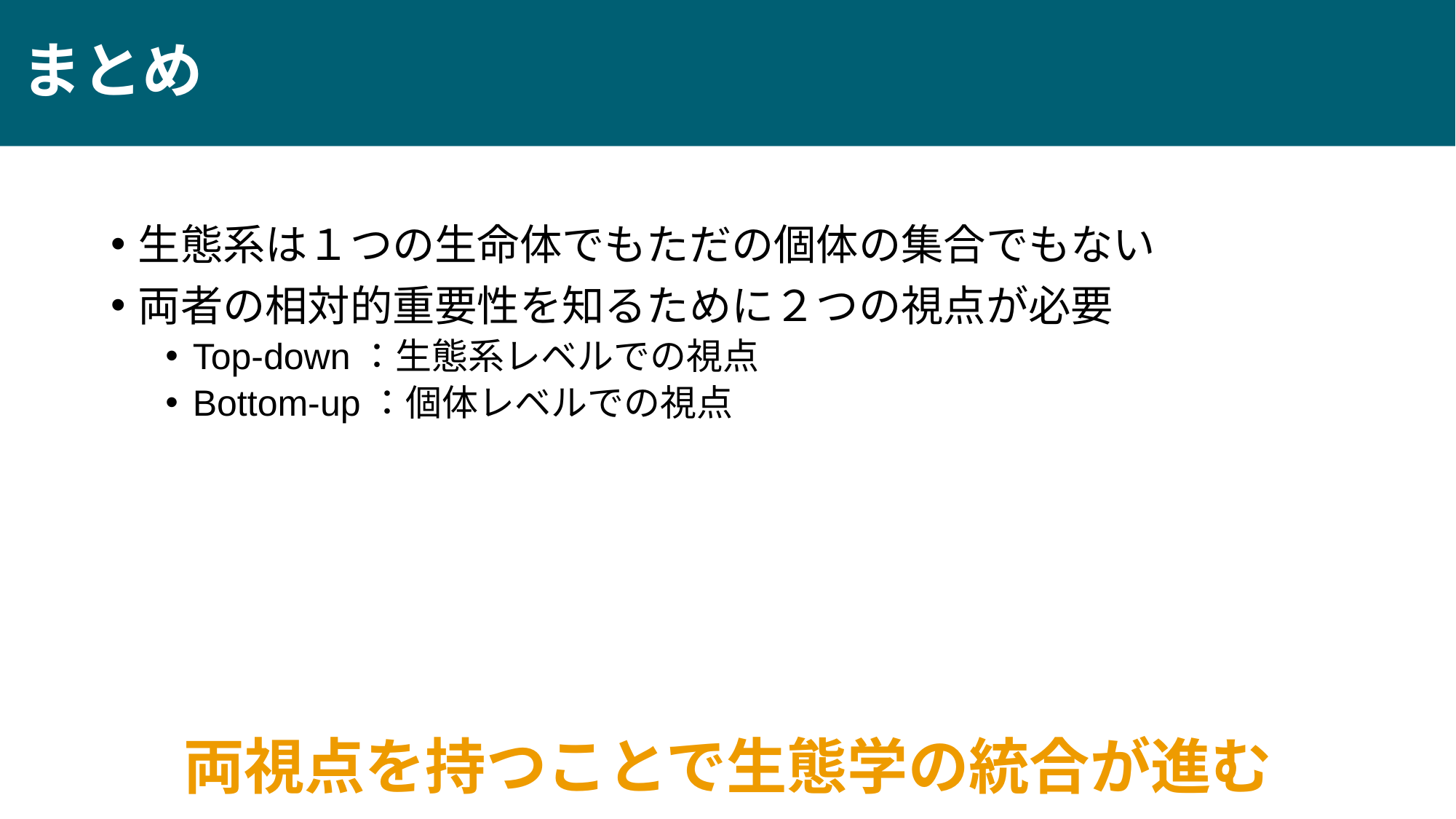

# まとめ
生態系は１つの生命体でもただの個体の集合でもない
両者の相対的重要性を知るために２つの視点が必要
Top-down：生態系レベルでの視点
Bottom-up：個体レベルでの視点
両視点を持つことで生態学の統合が進む